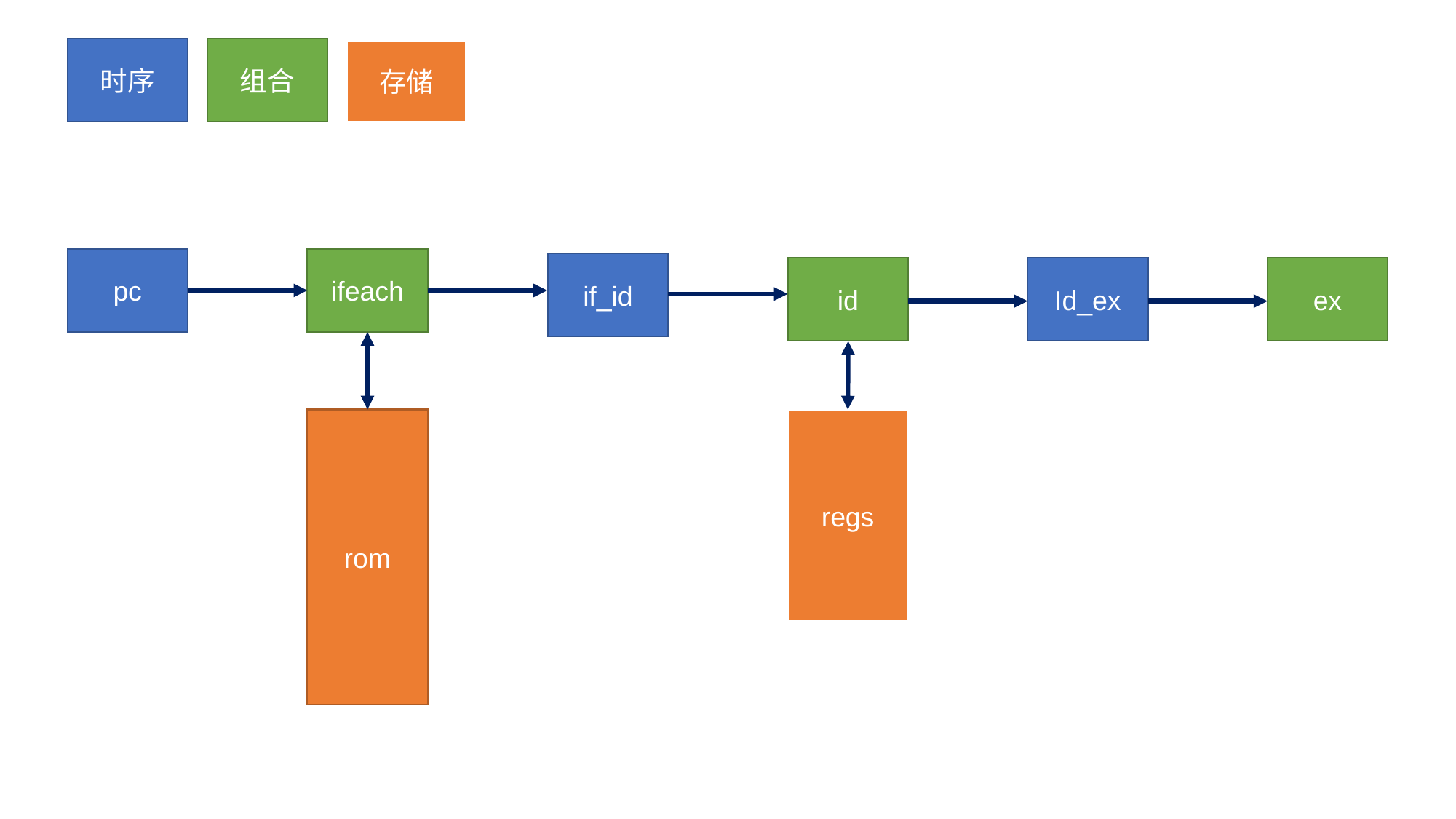

时序
组合
存储
pc
ifeach
if_id
id
Id_ex
ex
rom
regs